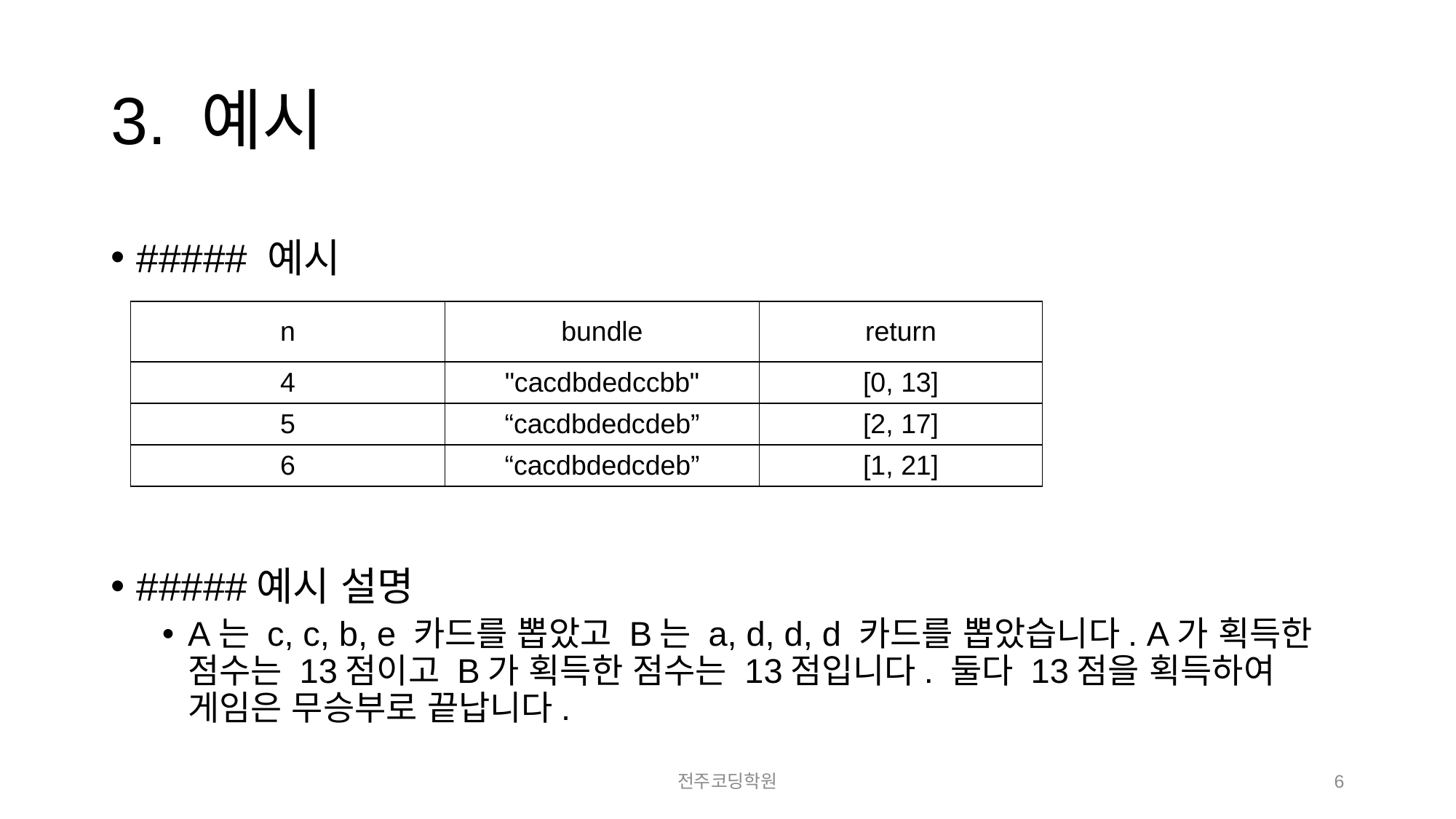

# 3. 예시
##### 예시

#####예시 설명
A는 c, c, b, e 카드를 뽑았고 B는 a, d, d, d 카드를 뽑았습니다. A가 획득한 점수는 13점이고 B가 획득한 점수는 13점입니다. 둘다 13점을 획득하여 게임은 무승부로 끝납니다.

| n | bundle | return |
| --- | --- | --- |
| 4 | "cacdbdedccbb" | [0, 13] |
| 5 | “cacdbdedcdeb” | [2, 17] |
| 6 | “cacdbdedcdeb” | [1, 21] |
전주코딩학원
6